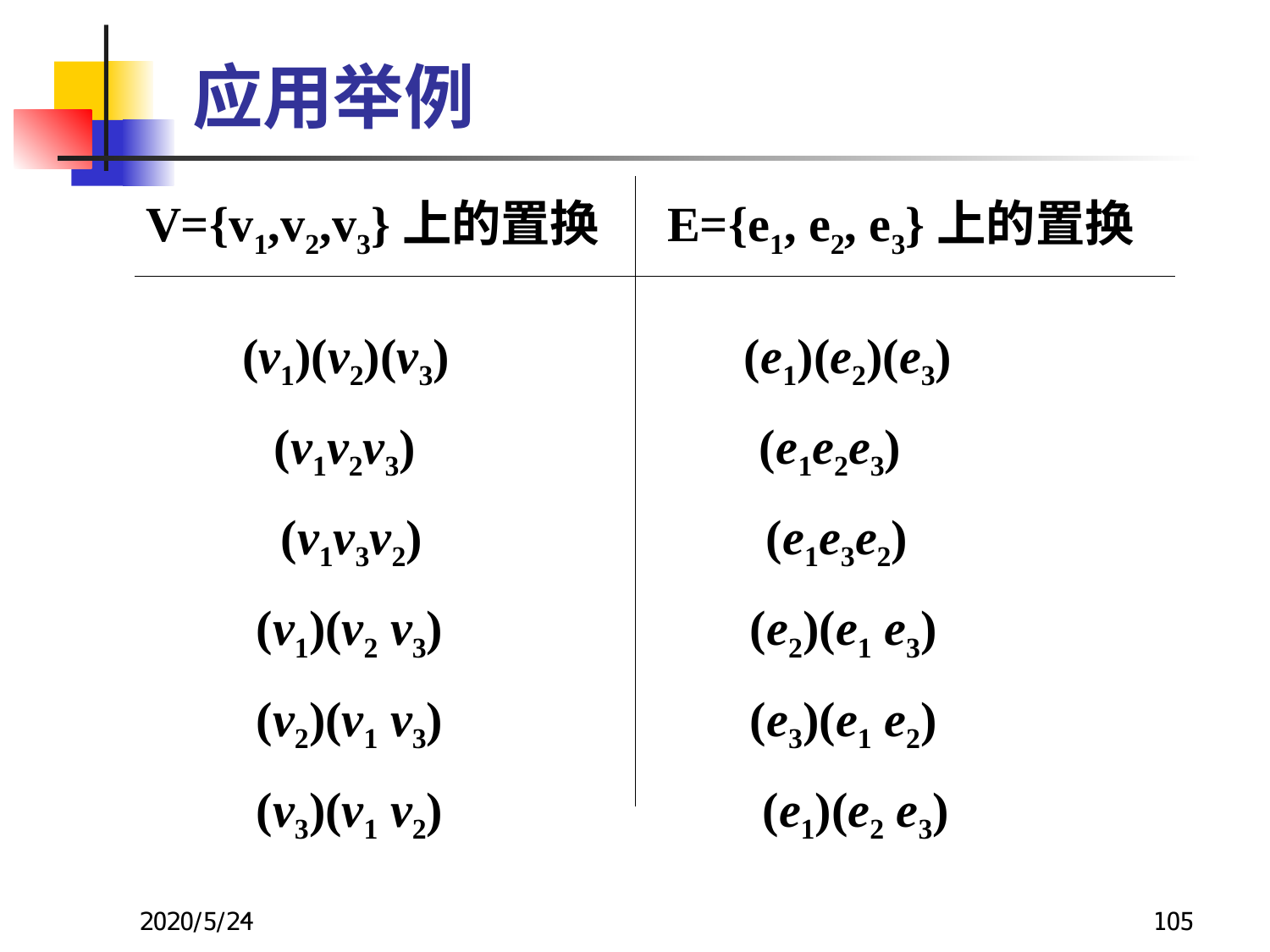

# 应用举例

        V={v1,v2,v3}上的置换     E={e1, e2, e3}上的置换
        (v1)(v2)(v3)                        (e1)(e2)(e3)
	            (v1v2v3)                            (e1e2e3)
                   (v1v3v2)                            (e1e3e2)
                 (v1)(v2 v3)                         (e2)(e1 e3)
                 (v2)(v1 v3)                         (e3)(e1 e2)
                 (v3)(v1 v2)                          (e1)(e2 e3)

2020/5/24
105